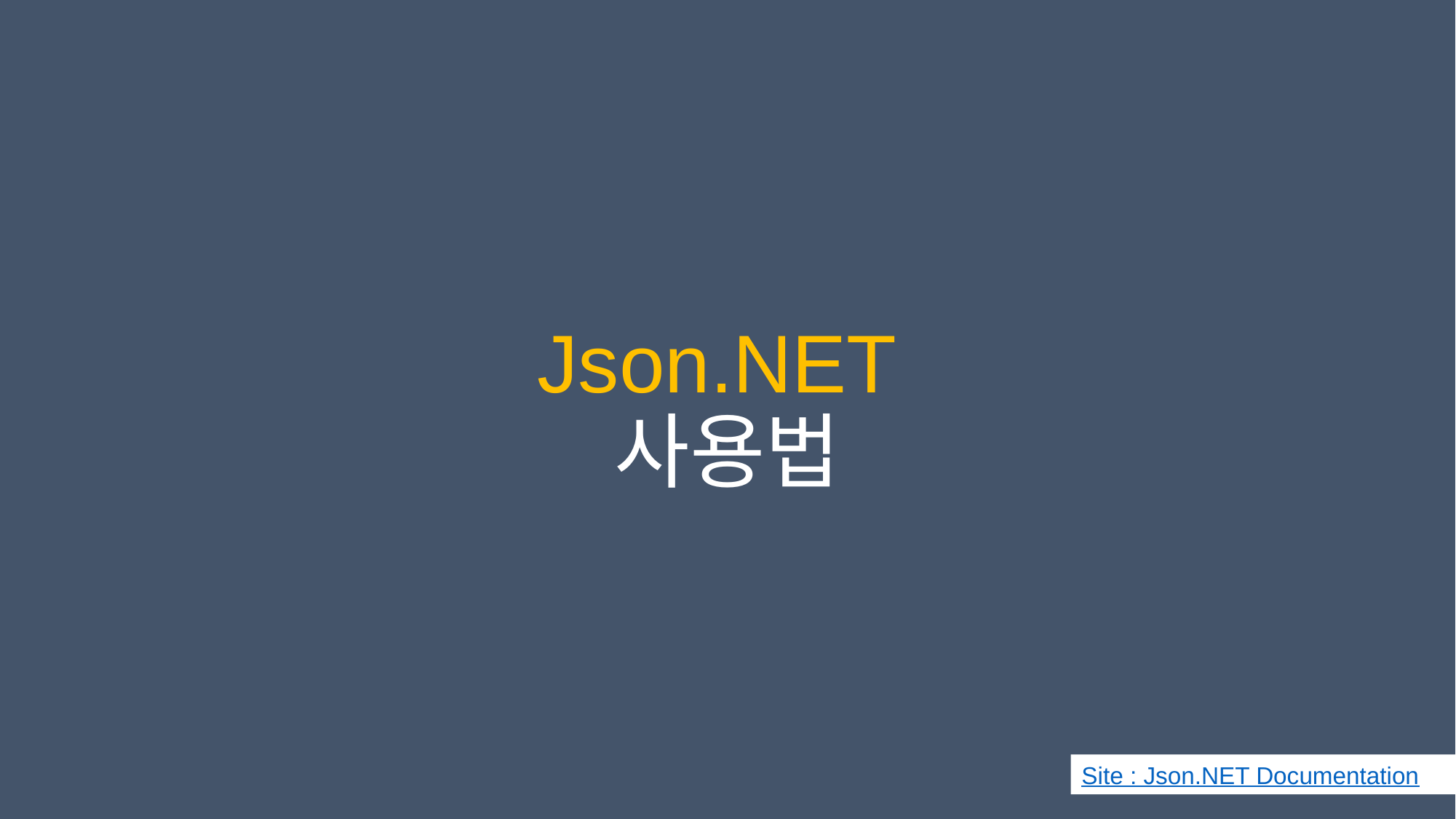

# Json.NET 사용법
Site : Json.NET Documentation